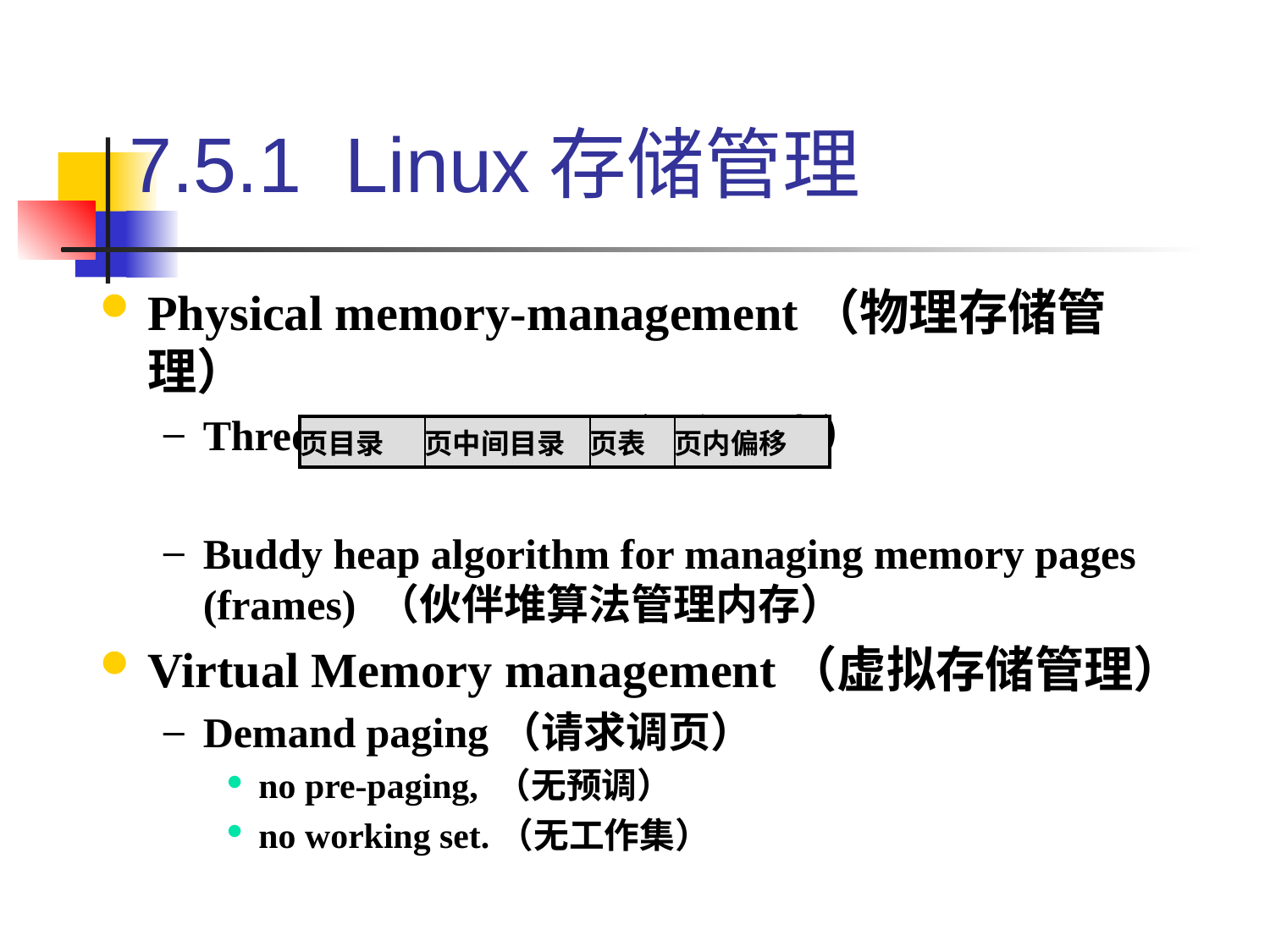

7.5.1  Linux存储管理
Physical memory-management（物理存储管理）
Three level page table（三级页表）

Buddy heap algorithm for managing memory pages (frames) （伙伴堆算法管理内存）
Virtual Memory management（虚拟存储管理）
Demand paging（请求调页）
no pre-paging, （无预调）
no working set.（无工作集）
| 页目录 | 页中间目录 | 页表 | 页内偏移 |
| --- | --- | --- | --- |